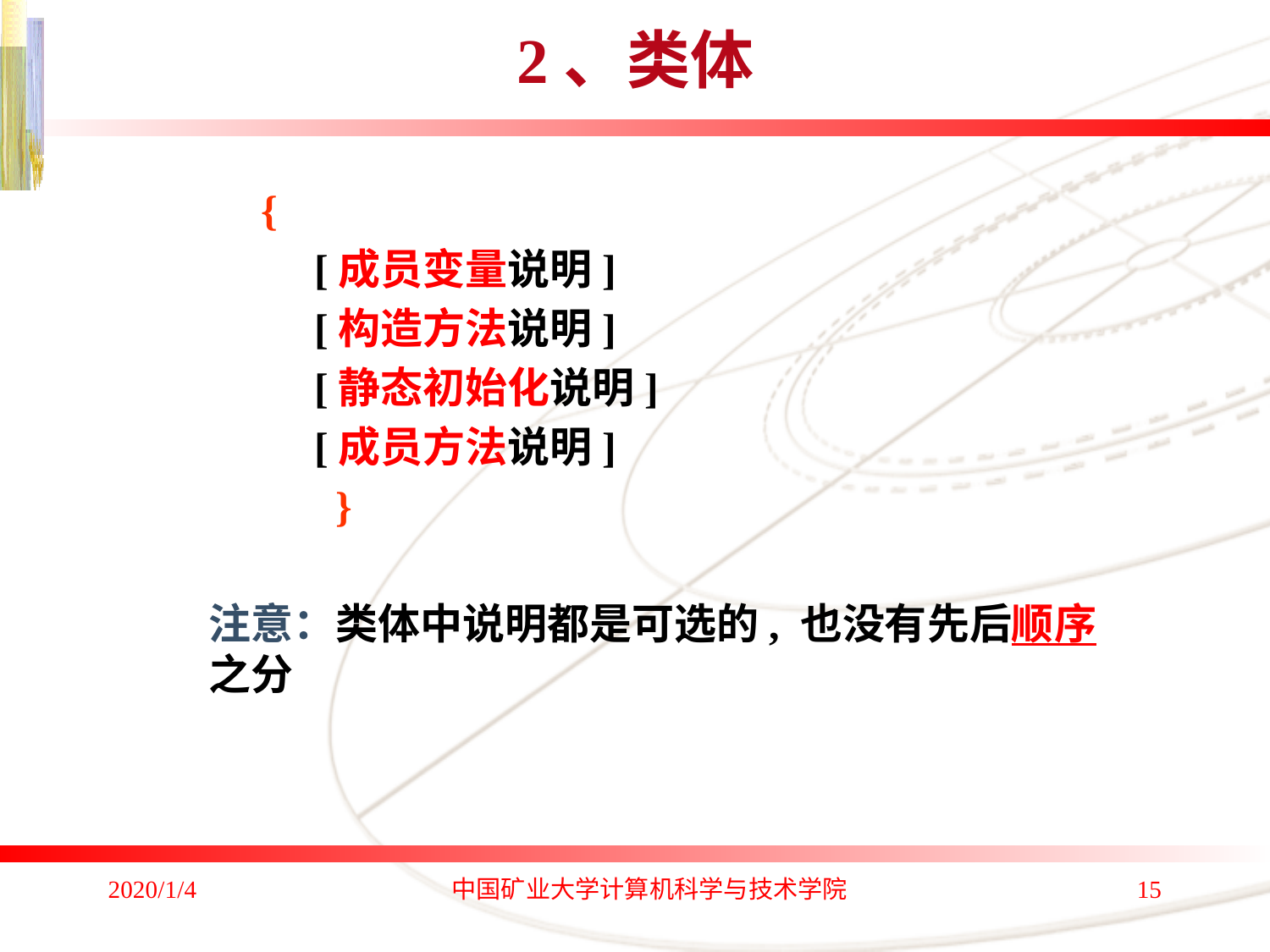

# 2、类体
           {
          [成员变量说明]
          [构造方法说明]
          [静态初始化说明]
          [成员方法说明]
            }

注意：类体中说明都是可选的, 也没有先后顺序之分
2020/1/4
中国矿业大学计算机科学与技术学院
15